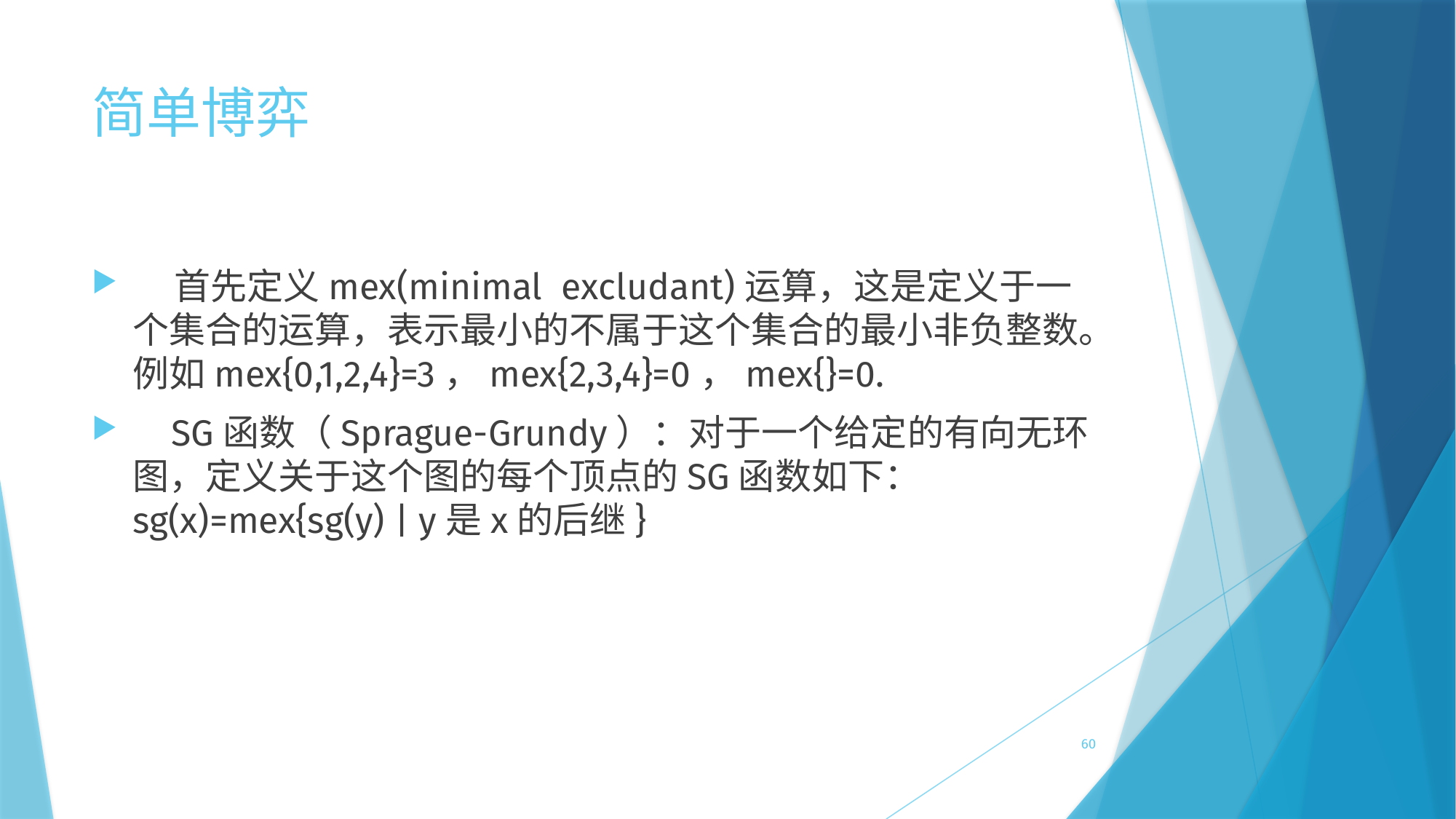

# 简单博弈
    首先定义mex(minimal  excludant)运算，这是定义于一个集合的运算，表示最小的不属于这个集合的最小非负整数。例如mex{0,1,2,4}=3，mex{2,3,4}=0，mex{}=0.
    SG函数（Sprague-Grundy）：对于一个给定的有向无环图，定义关于这个图的每个顶点的SG函数如下：sg(x)=mex{sg(y) | y是x的后继}

60